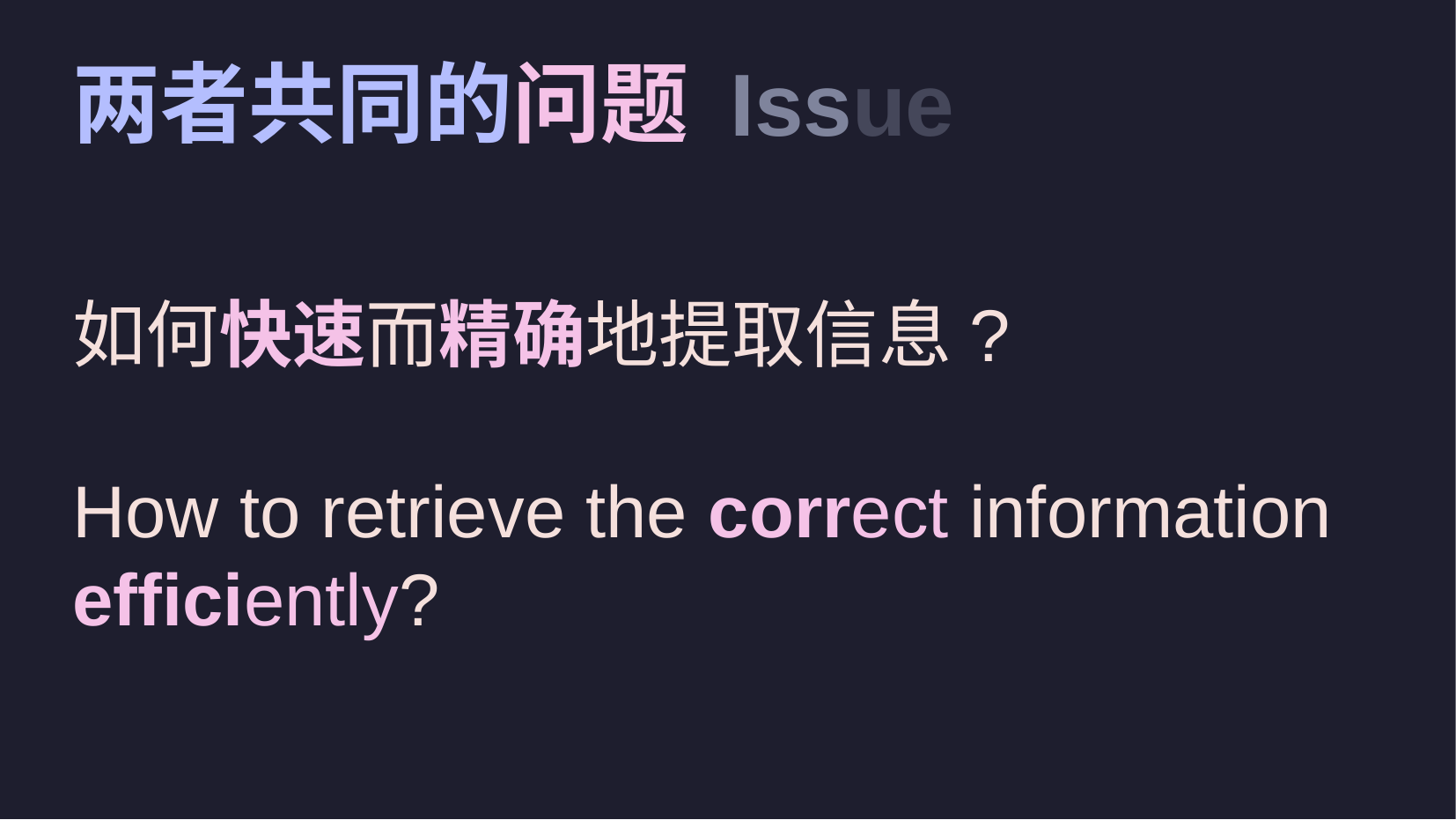

# 两者共同的问题 Issue

如何快速而精确地提取信息?

How to retrieve the correct information efficiently?